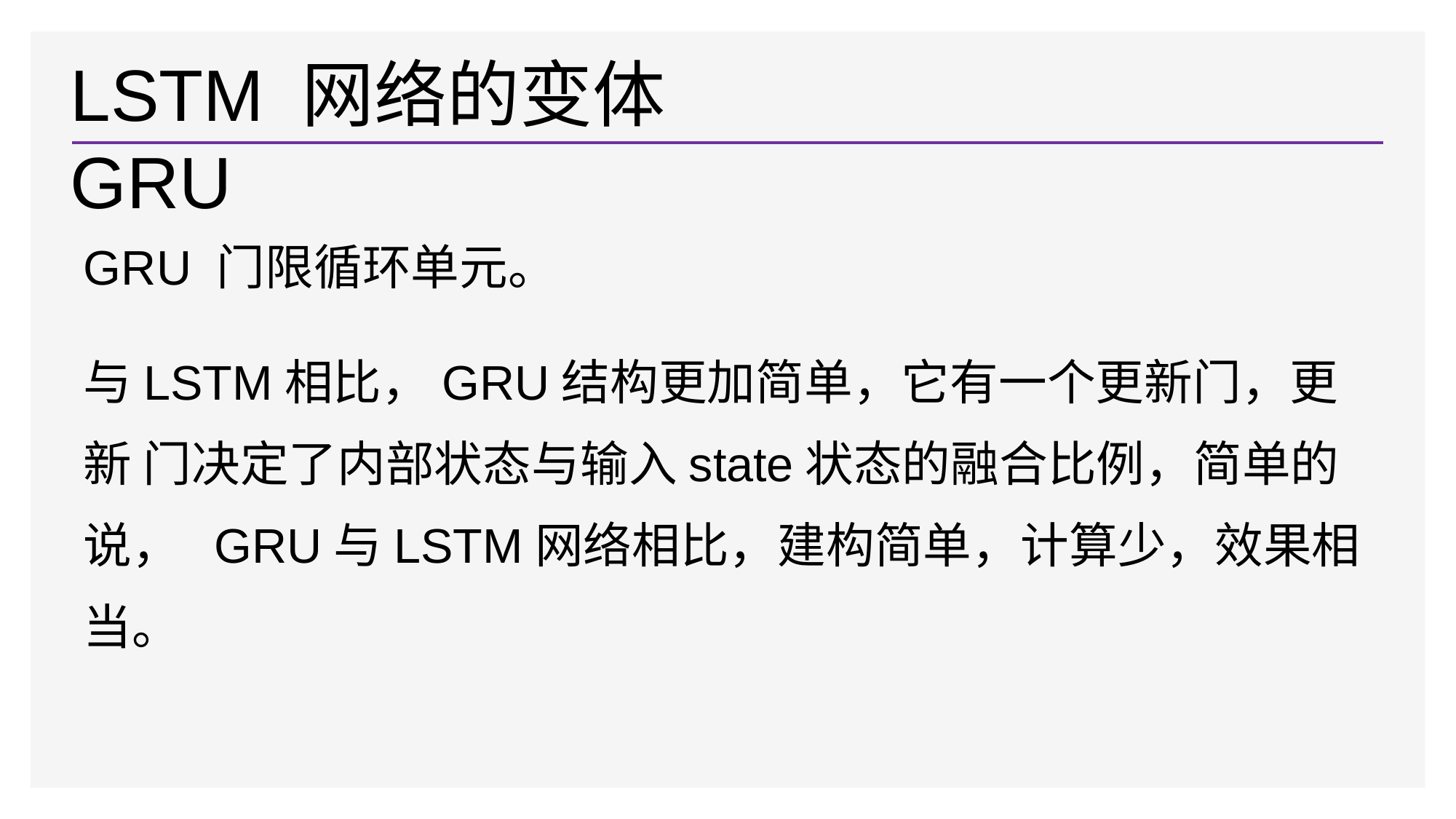

# LSTM 网络的变体 GRU
GRU 门限循环单元。
与LSTM相比，GRU结构更加简单，它有一个更新门，更新 门决定了内部状态与输入state状态的融合比例，简单的说，  GRU与LSTM网络相比，建构简单，计算少，效果相当。